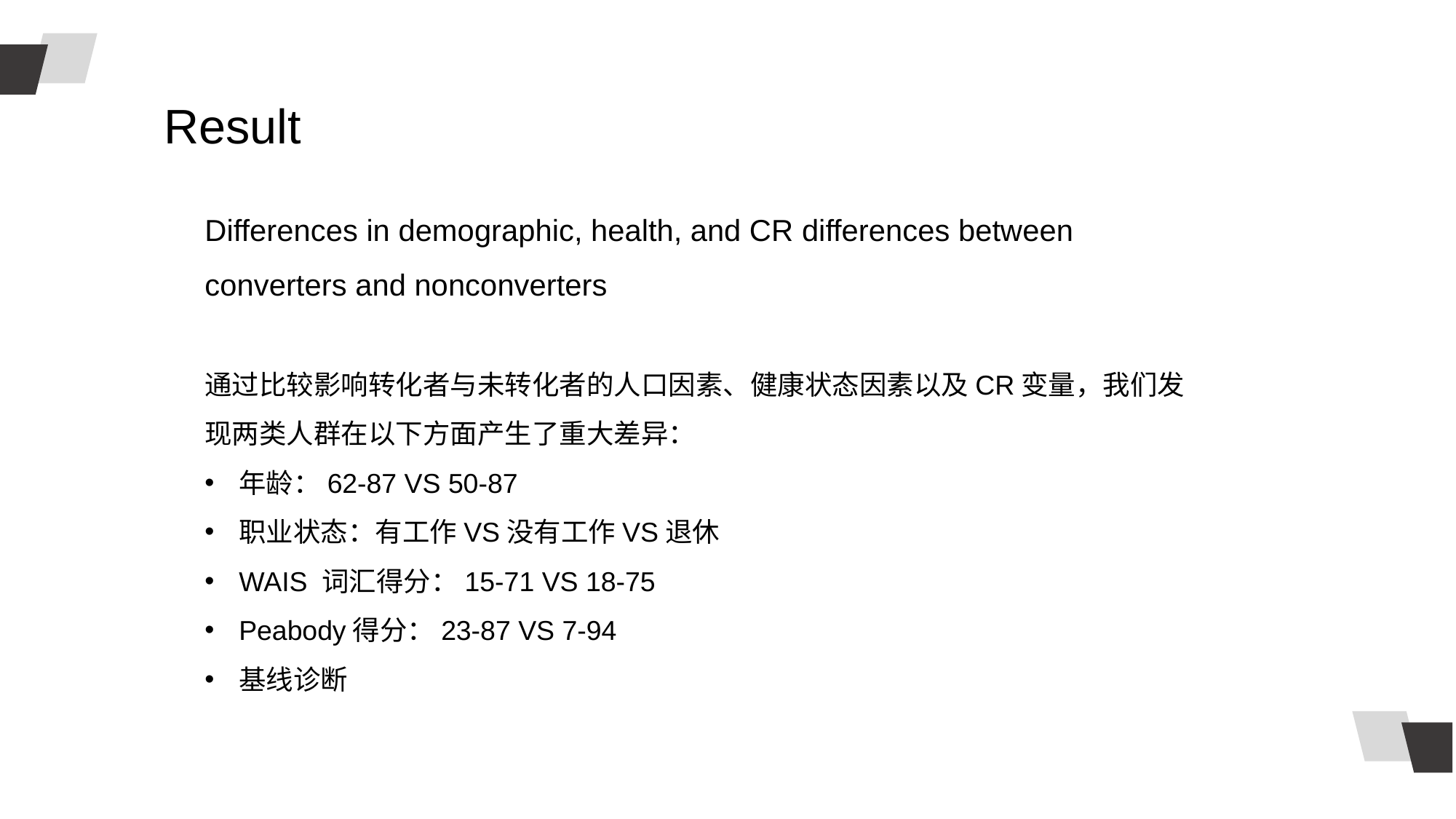

Result
Differences in demographic, health, and CR differences between converters and nonconverters

通过比较影响转化者与未转化者的人口因素、健康状态因素以及CR变量，我们发现两类人群在以下方面产生了重大差异：
年龄：62-87 VS 50-87
职业状态：有工作VS没有工作VS退休
WAIS 词汇得分：15-71 VS 18-75
Peabody得分：23-87 VS 7-94
基线诊断